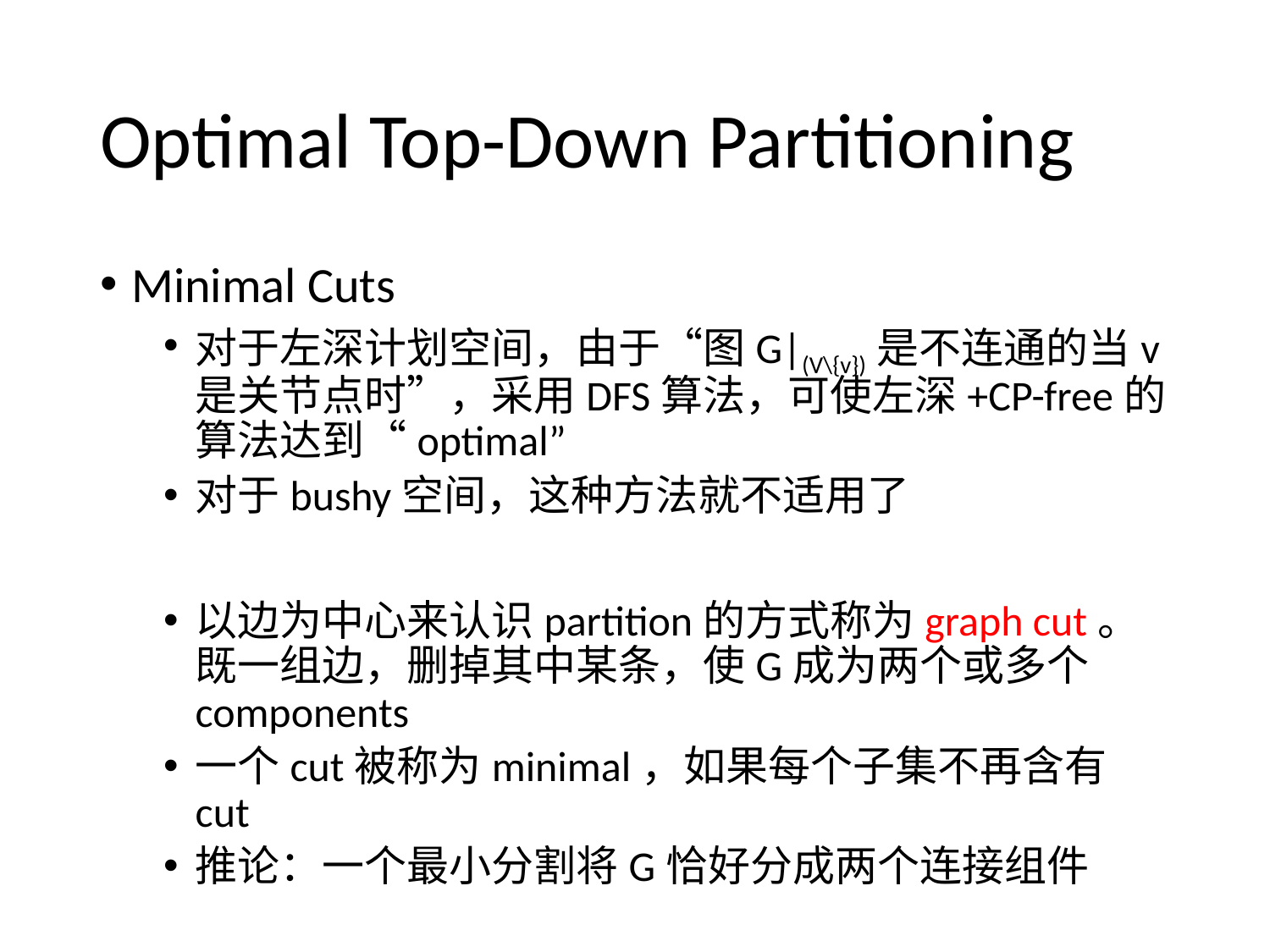

# Optimal Top-Down Partitioning
Minimal Cuts
对于左深计划空间，由于“图G|(V\{v})是不连通的当v是关节点时”，采用DFS算法，可使左深+CP-free的算法达到“optimal”
对于bushy空间，这种方法就不适用了

以边为中心来认识partition的方式称为graph cut。既一组边，删掉其中某条，使G成为两个或多个components
一个cut被称为minimal，如果每个子集不再含有cut
推论：一个最小分割将G恰好分成两个连接组件